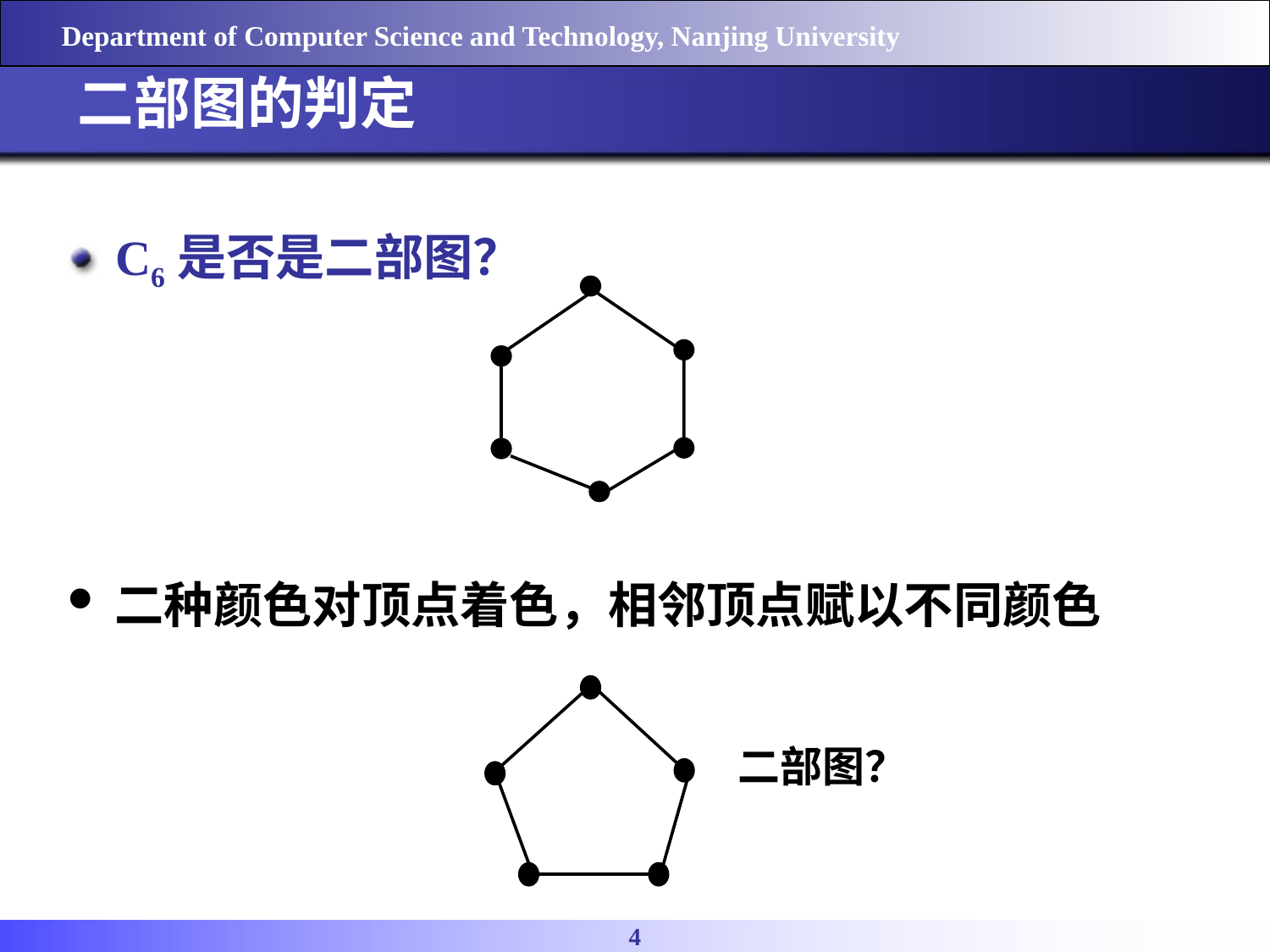

# 二部图的判定
C6是否是二部图？

二种颜色对顶点着色，相邻顶点赋以不同颜色

二部图？